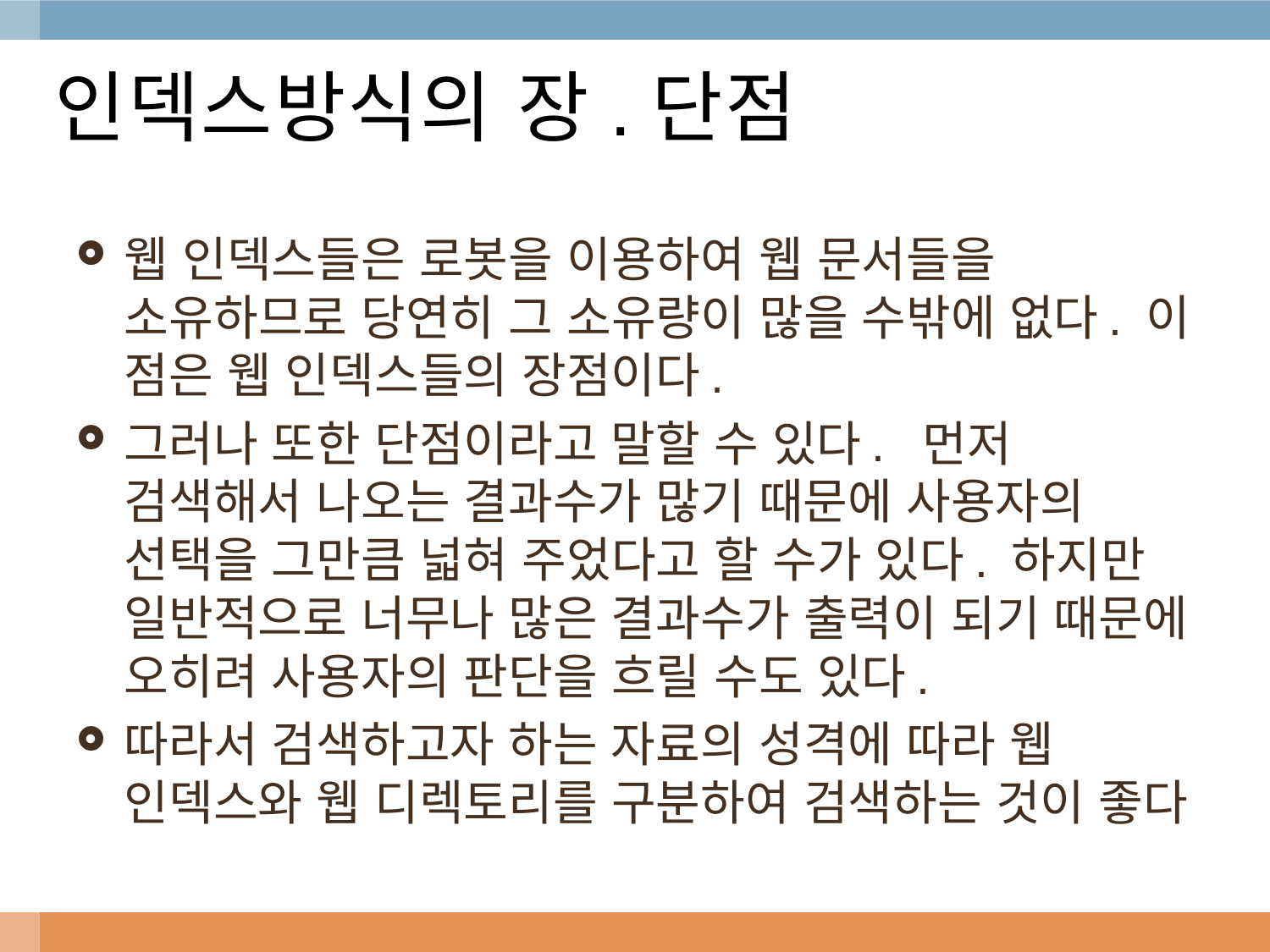

# 인덱스방식의 장.단점
웹 인덱스들은 로봇을 이용하여 웹 문서들을 소유하므로 당연히 그 소유량이 많을 수밖에 없다. 이 점은 웹 인덱스들의 장점이다.
그러나 또한 단점이라고 말할 수 있다.  먼저 검색해서 나오는 결과수가 많기 때문에 사용자의 선택을 그만큼 넓혀 주었다고 할 수가 있다. 하지만 일반적으로 너무나 많은 결과수가 출력이 되기 때문에 오히려 사용자의 판단을 흐릴 수도 있다.
따라서 검색하고자 하는 자료의 성격에 따라 웹 인덱스와 웹 디렉토리를 구분하여 검색하는 것이 좋다